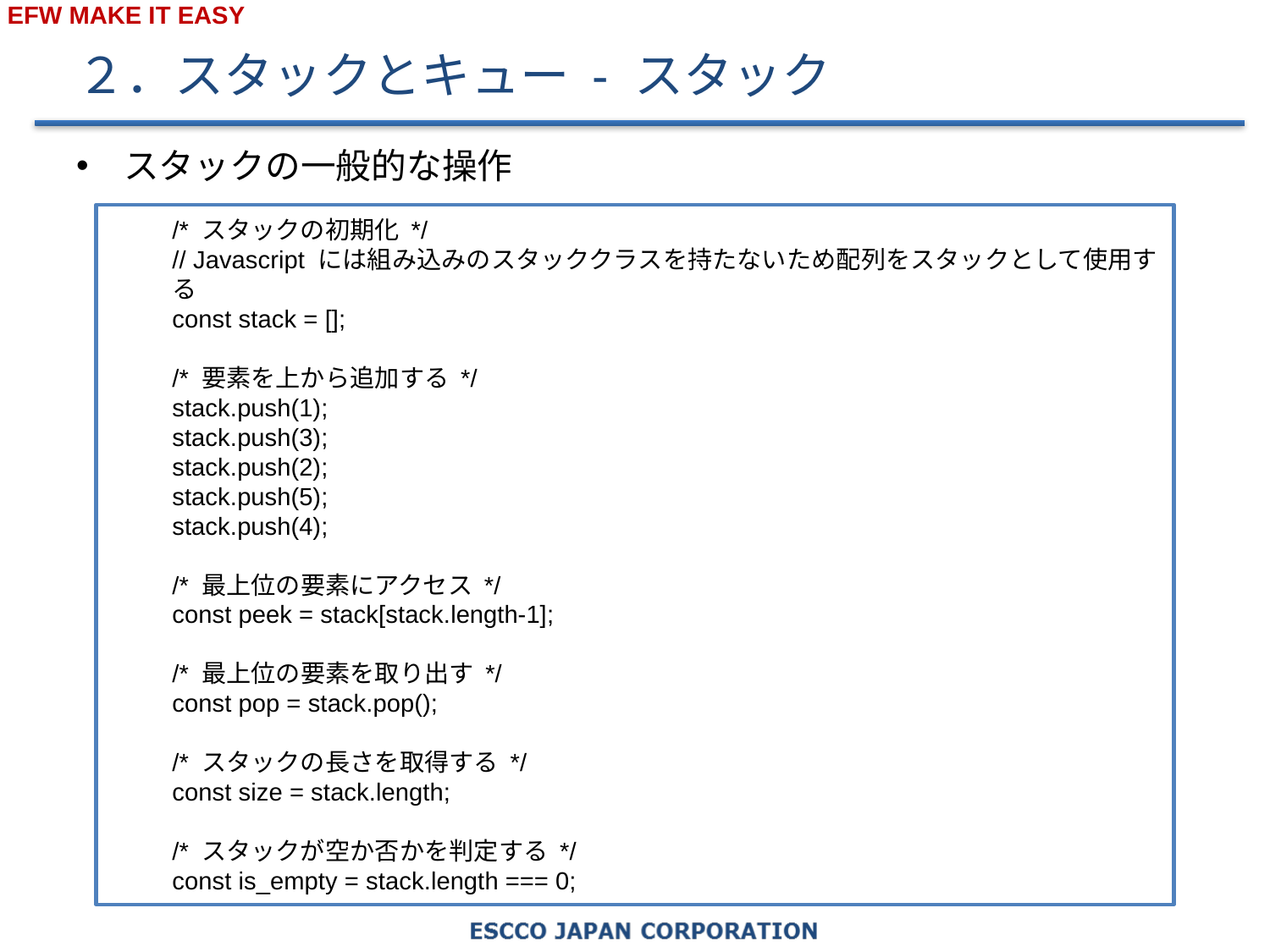

# ２．スタックとキュー - スタック
スタックの一般的な操作
/* スタックの初期化 */
// Javascript には組み込みのスタッククラスを持たないため配列をスタックとして使用する
const stack = [];

/* 要素を上から追加する */
stack.push(1);
stack.push(3);
stack.push(2);
stack.push(5);
stack.push(4);

/* 最上位の要素にアクセス */
const peek = stack[stack.length-1];

/* 最上位の要素を取り出す */
const pop = stack.pop();

/* スタックの長さを取得する */
const size = stack.length;

/* スタックが空か否かを判定する */
const is_empty = stack.length === 0;